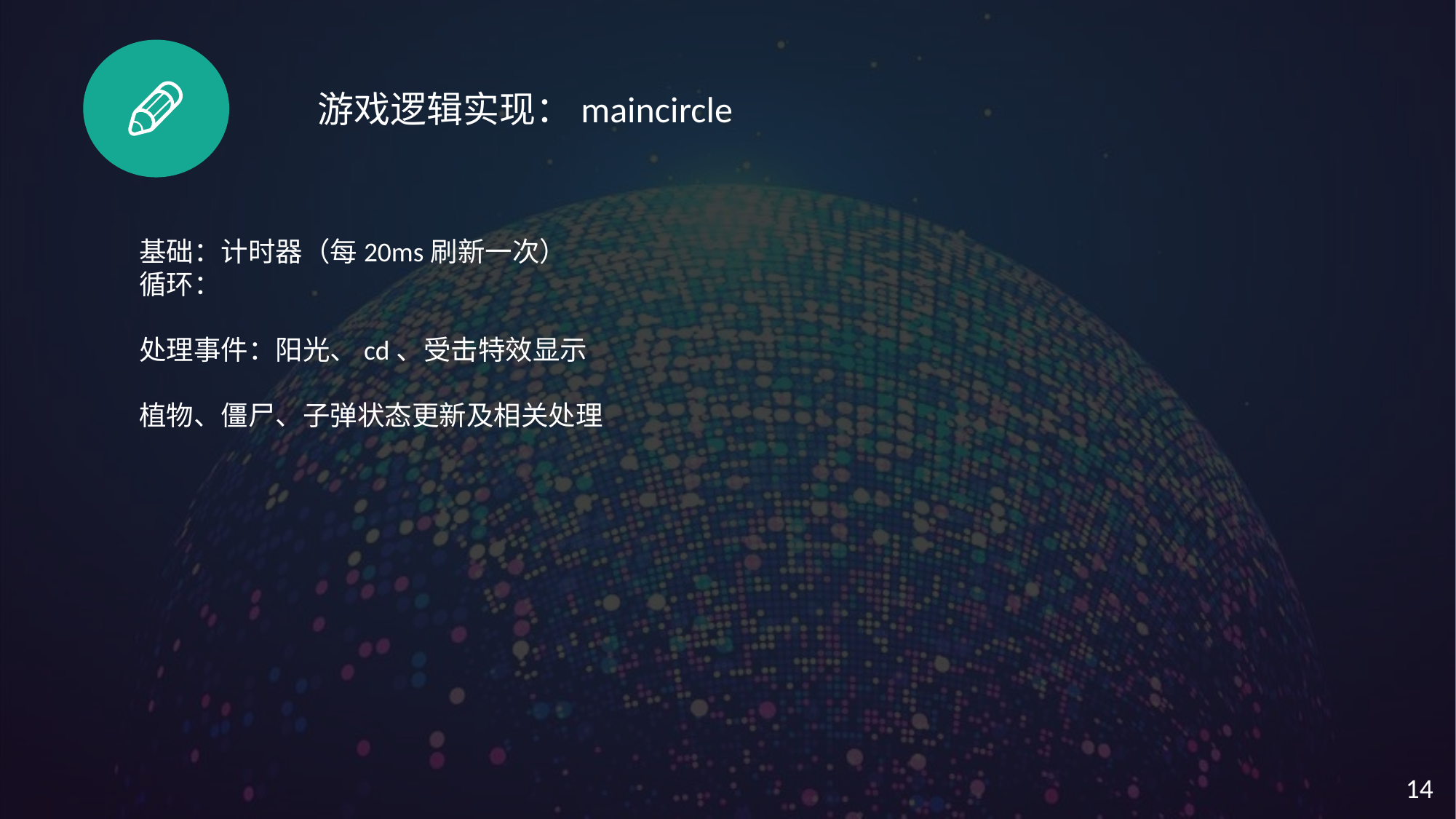

游戏逻辑实现：maincircle
基础：计时器（每20ms刷新一次）
循环：

处理事件：阳光、cd、受击特效显示

植物、僵尸、子弹状态更新及相关处理
14